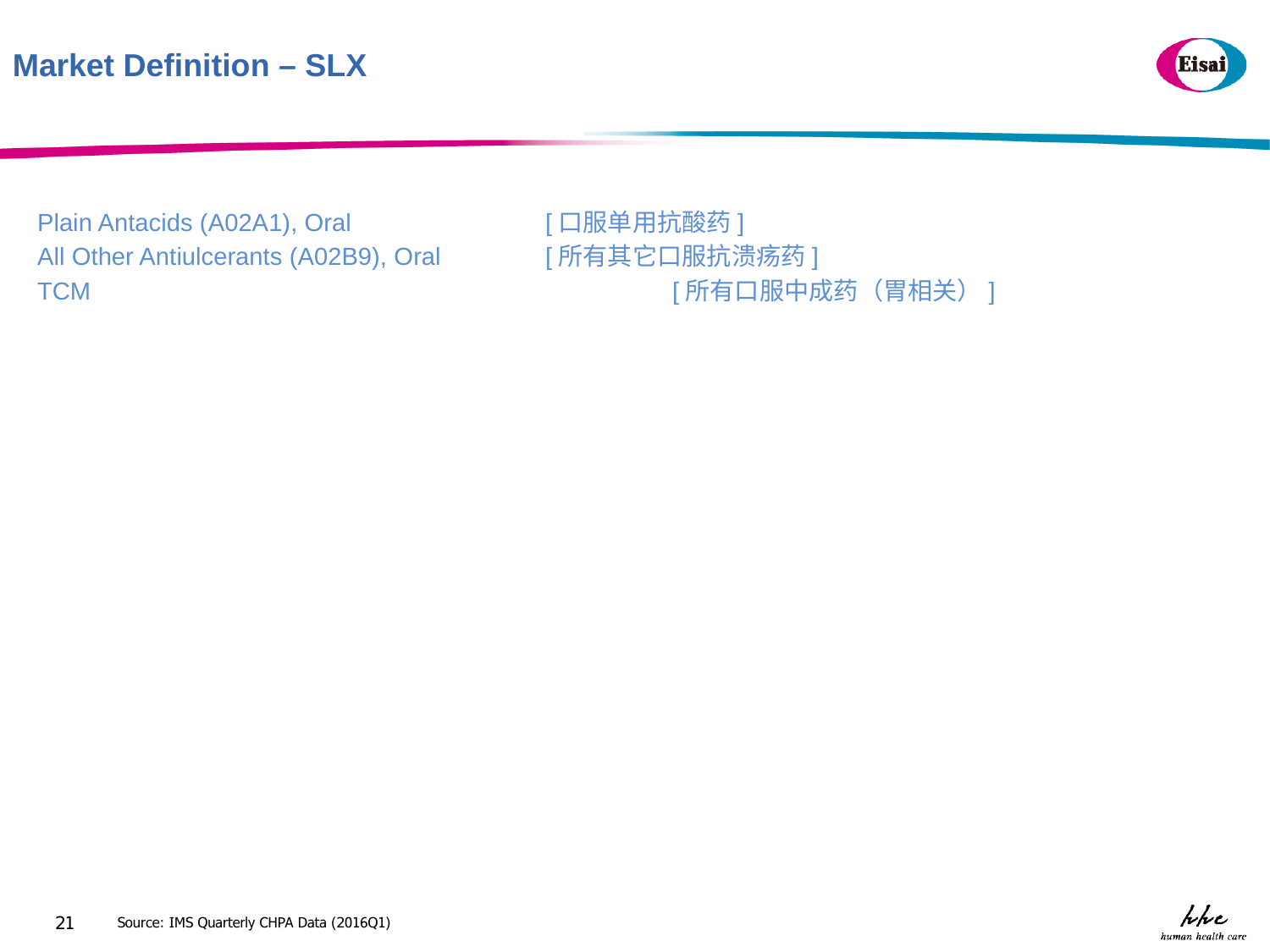

Market Definition – SLX
Plain Antacids (A02A1), Oral  		[口服单用抗酸药]
All Other Antiulcerants (A02B9), Oral     	[所有其它口服抗溃疡药]
TCM					[所有口服中成药（胃相关）]
21
Source: IMS Quarterly CHPA Data (2016Q1)